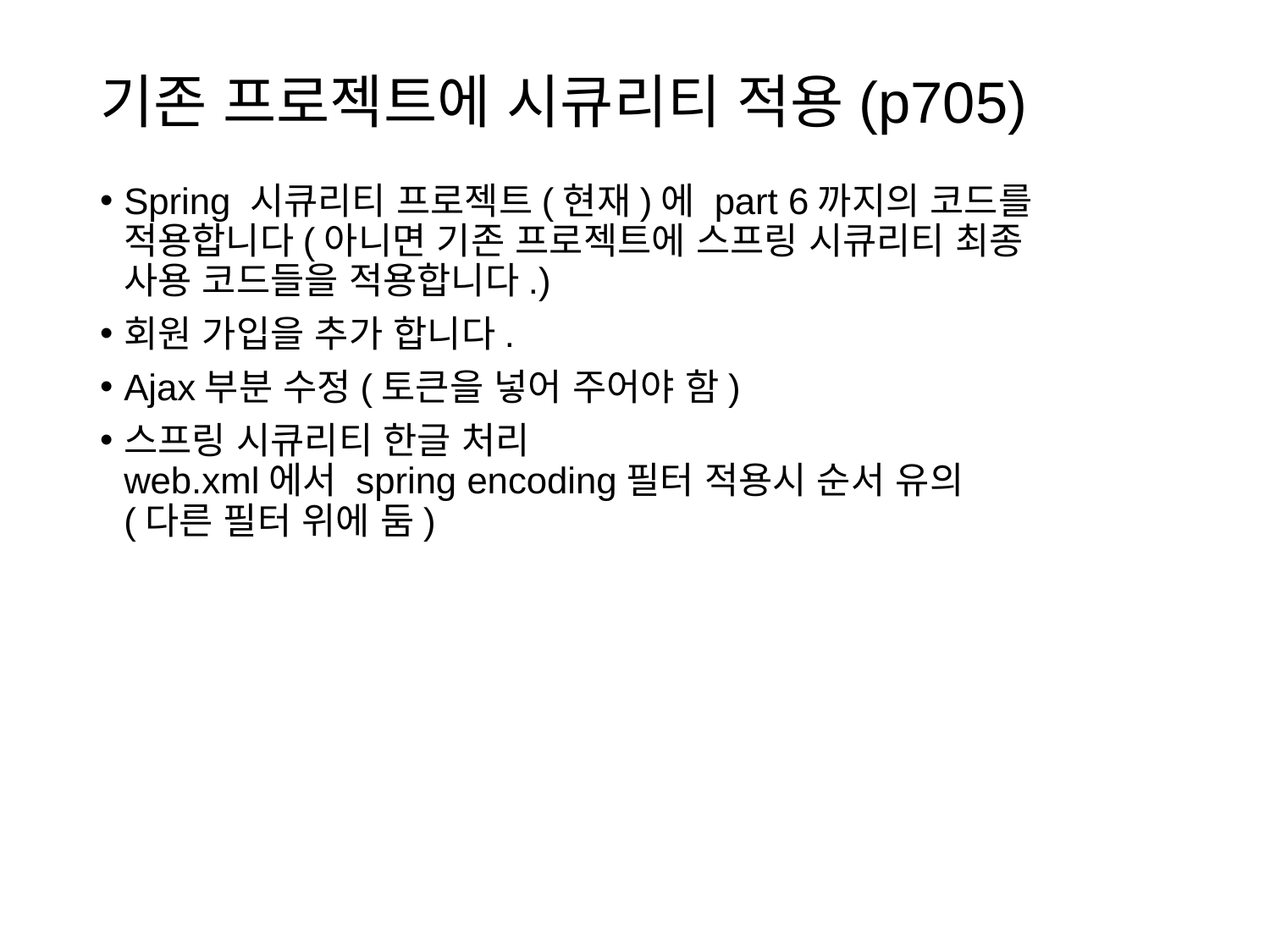

# 기존 프로젝트에 시큐리티 적용(p705)
Spring 시큐리티 프로젝트(현재)에 part 6까지의 코드를
적용합니다(아니면 기존 프로젝트에 스프링 시큐리티 최종
사용 코드들을 적용합니다.)
회원 가입을 추가 합니다.
Ajax부분 수정(토큰을 넣어 주어야 함)
스프링 시큐리티 한글 처리
web.xml에서 spring encoding필터 적용시 순서 유의
(다른 필터 위에 둠)